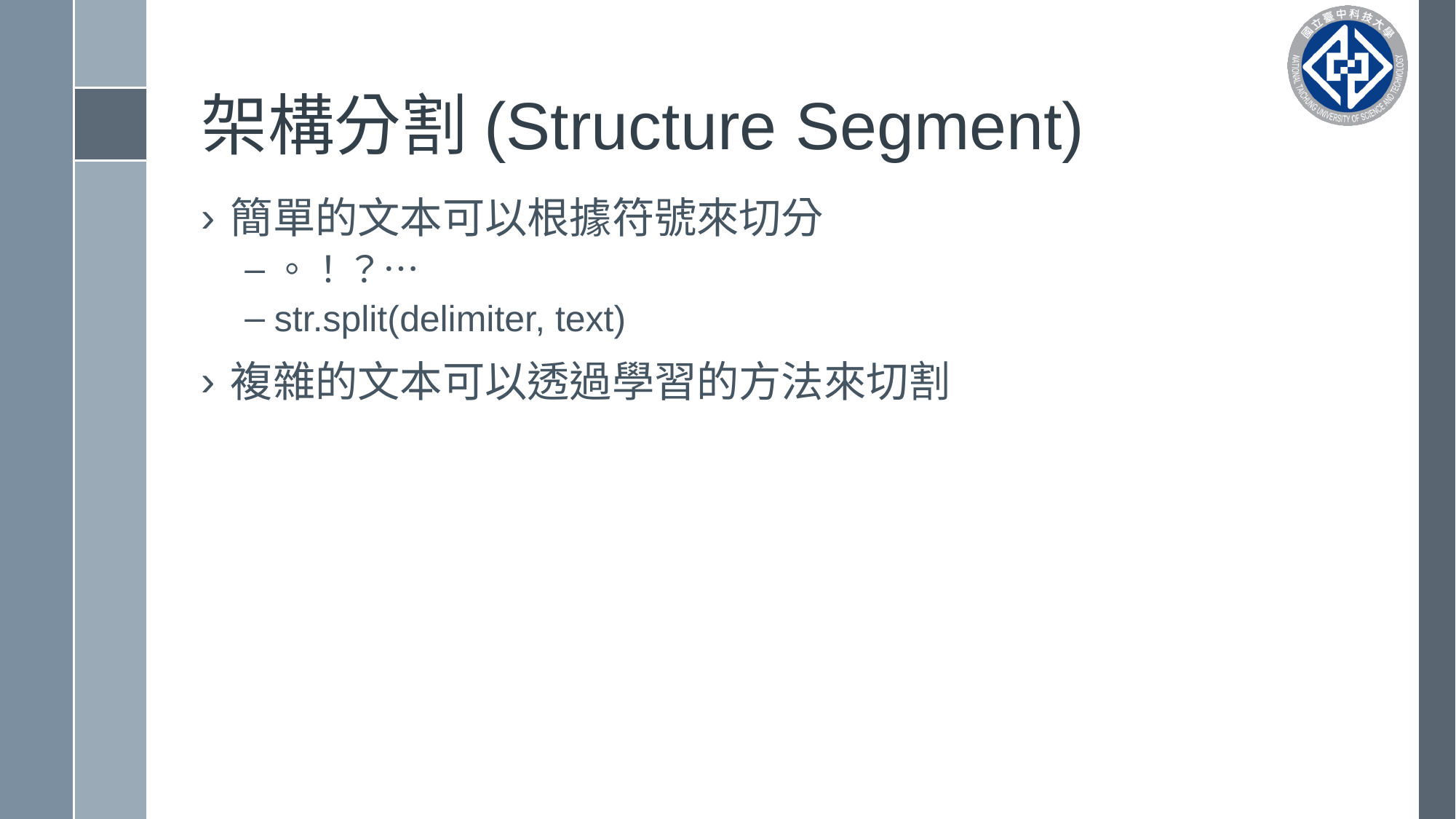

# 架構分割(Structure Segment)
簡單的文本可以根據符號來切分
。！？…
str.split(delimiter, text)
複雜的文本可以透過學習的方法來切割